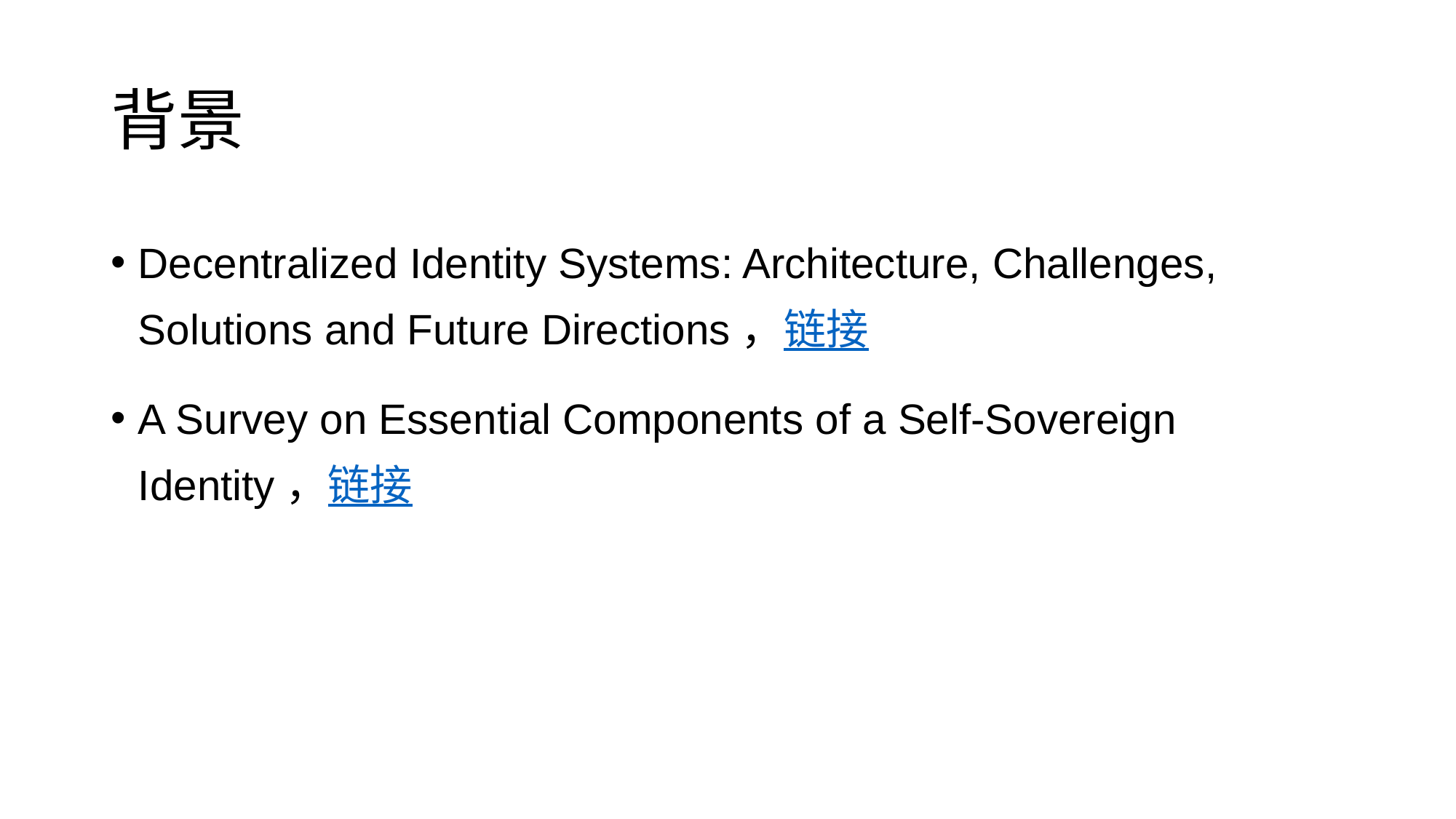

# 背景
Decentralized Identity Systems: Architecture, Challenges, Solutions and Future Directions，链接
A Survey on Essential Components of a Self-Sovereign Identity，链接